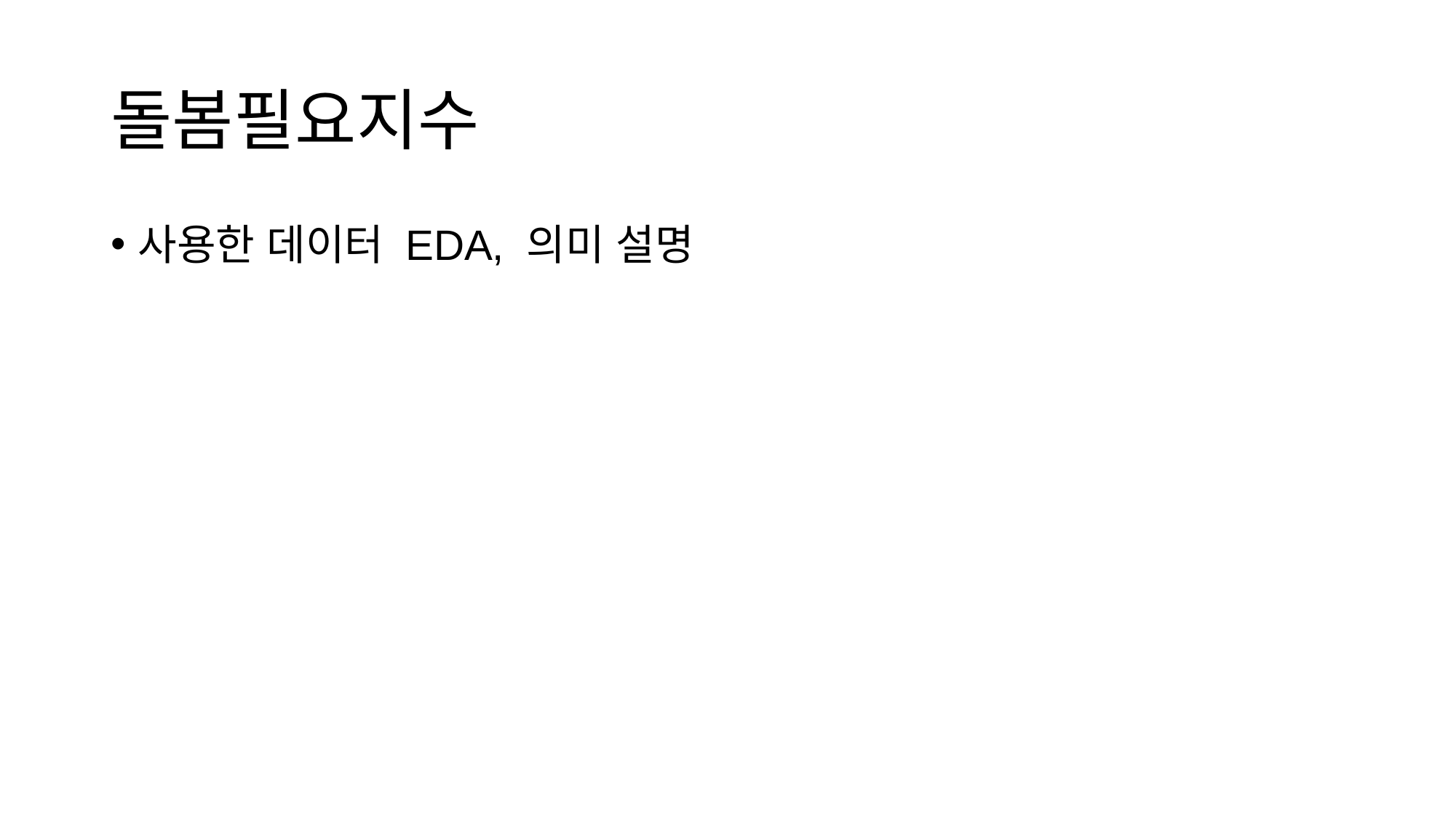

# 돌봄필요지수
사용한 데이터 EDA, 의미 설명